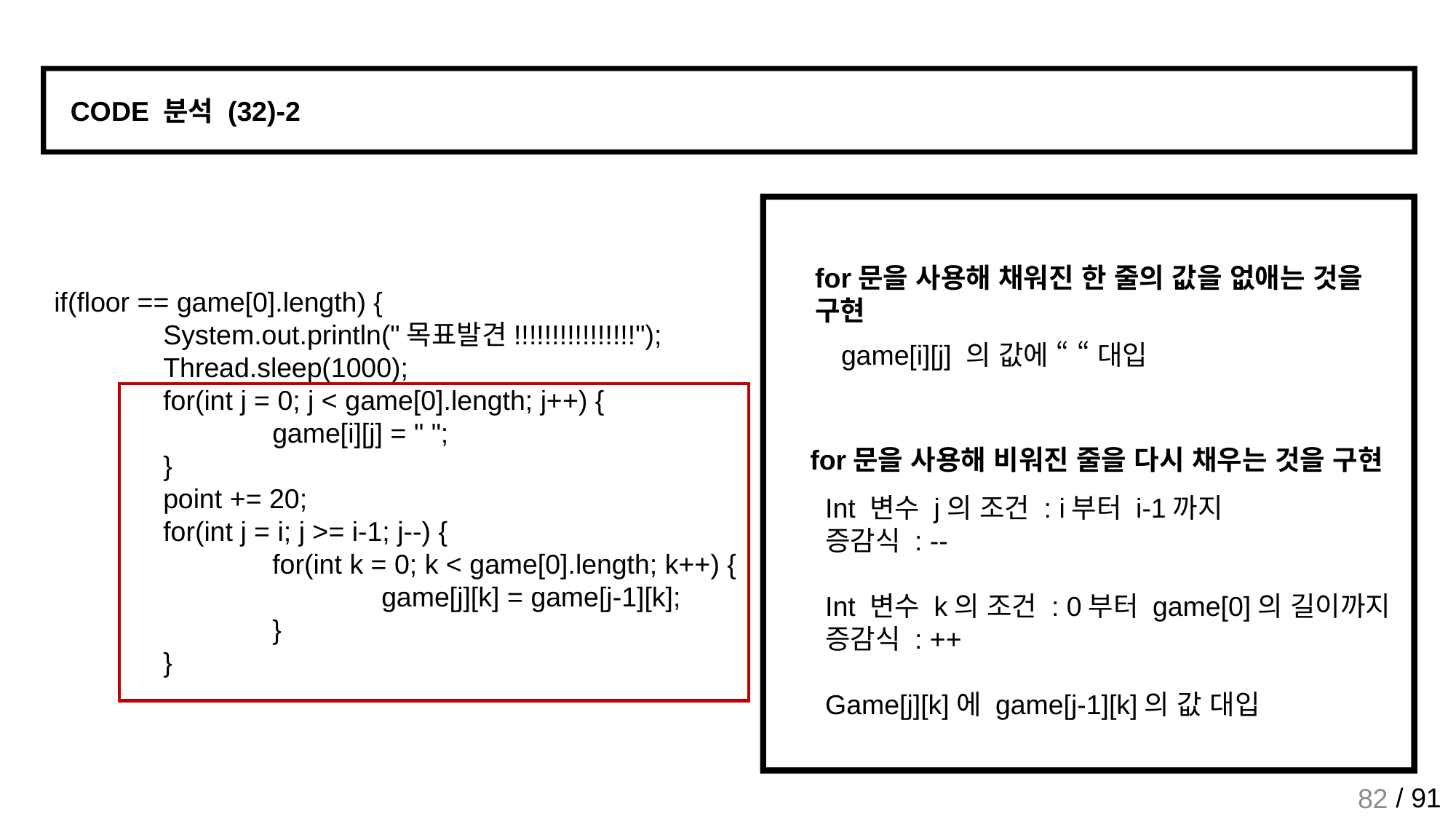

CODE 분석 (32)-2

for문을 사용해 채워진 한 줄의 값을 없애는 것을
구현
			if(floor == game[0].length) {
				System.out.println("목표발견!!!!!!!!!!!!!!!!");
				Thread.sleep(1000);
				for(int j = 0; j < game[0].length; j++) {
					game[i][j] = " ";
				}
				point += 20;
				for(int j = i; j >= i-1; j--) {
					for(int k = 0; k < game[0].length; k++) {
						game[j][k] = game[j-1][k];
					}
				}
game[i][j] 의 값에 “ “ 대입

for문을 사용해 비워진 줄을 다시 채우는 것을 구현
Int 변수 j의 조건 : i부터 i-1까지
증감식 : --

Int 변수 k의 조건 : 0부터 game[0]의 길이까지
증감식 : ++

Game[j][k]에 game[j-1][k]의 값 대입
82